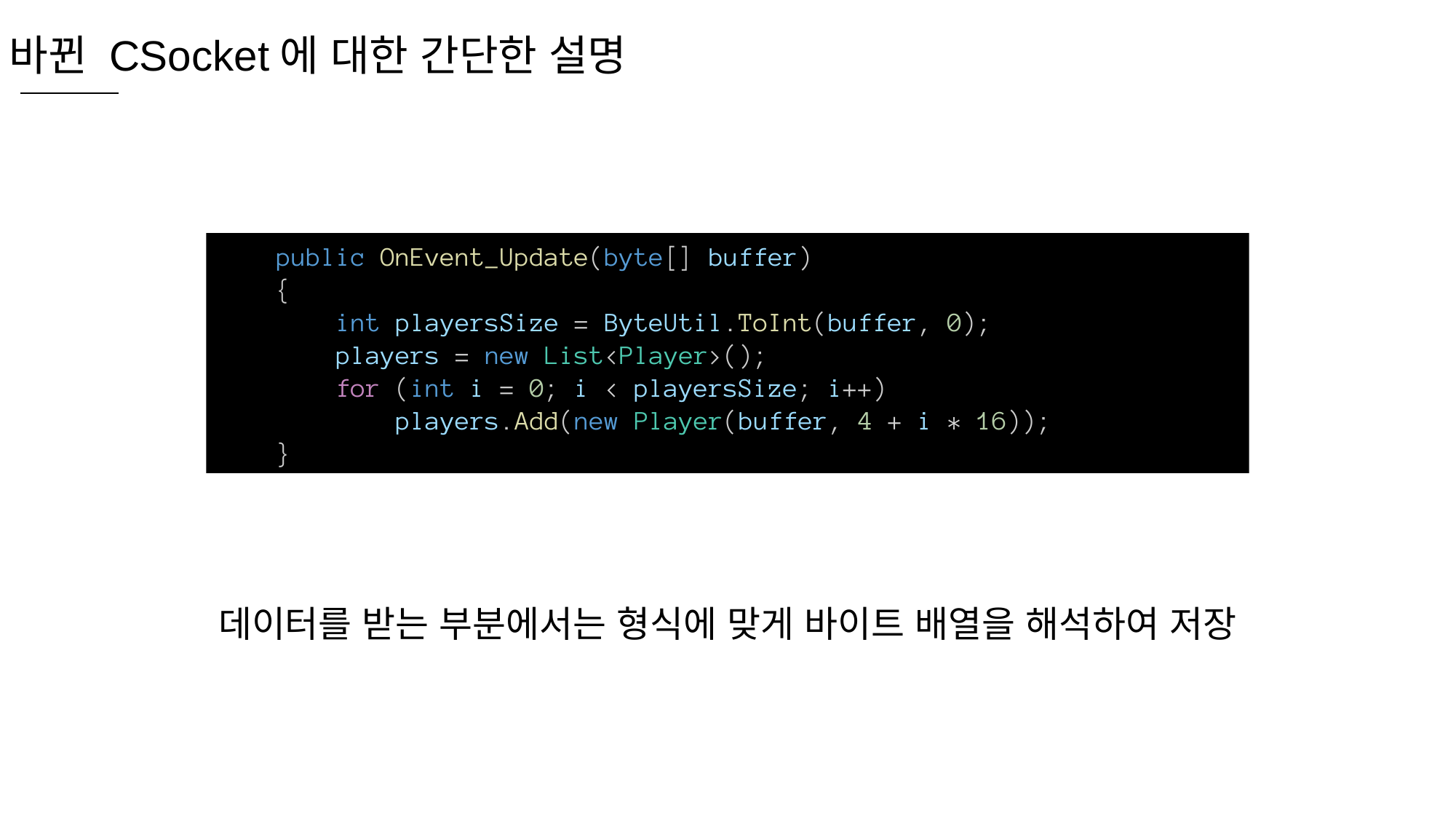

바뀐 CSocket에 대한 간단한 설명
    public OnEvent_Update(byte[] buffer)
    {
        int playersSize = ByteUtil.ToInt(buffer, 0);
        players = new List<Player>();
        for (int i = 0; i < playersSize; i++)
            players.Add(new Player(buffer, 4 + i * 16));
    }
데이터를 받는 부분에서는 형식에 맞게 바이트 배열을 해석하여 저장